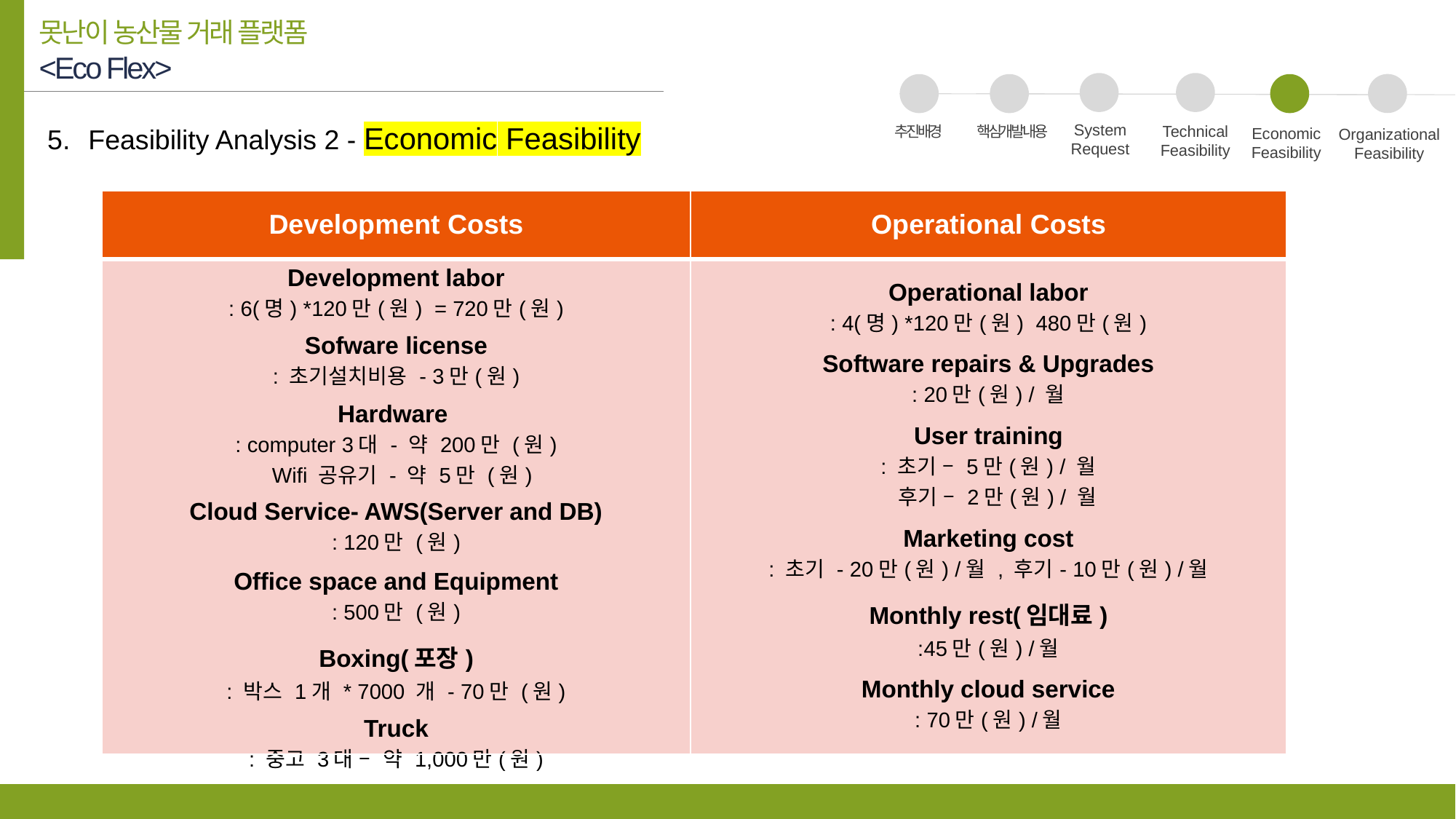

못난이 농산물 거래 플랫폼
<Eco Flex>

03

05
04
06
01
02
Feasibility Analysis 2 - Economic Feasibility
System
Request
Technical
Feasibility
추진배경
핵심개발내용
Economic
Feasibility
Organizational
Feasibility
| Development Costs | Operational Costs |
| --- | --- |
| Development labor : 6(명) \*120만(원) = 720만(원) Sofware license : 초기설치비용 - 3만(원) Hardware : computer 3대 - 약 200만 (원) Wifi 공유기 - 약 5만 (원) Cloud Service- AWS(Server and DB) : 120만 (원) Office space and Equipment : 500만 (원) Boxing(포장) : 박스 1개 \* 7000 개 - 70만 (원) Truck : 중고 3대 – 약 1,000만(원) | Operational labor : 4(명) \*120만(원) 480만(원) Software repairs & Upgrades : 20만(원) / 월 User training : 초기 – 5만(원) / 월 후기 – 2만(원) / 월 Marketing cost : 초기 - 20만(원) /월 , 후기- 10만(원) /월 Monthly rest(임대료) :45만(원) /월 Monthly cloud service : 70만(원) /월 |